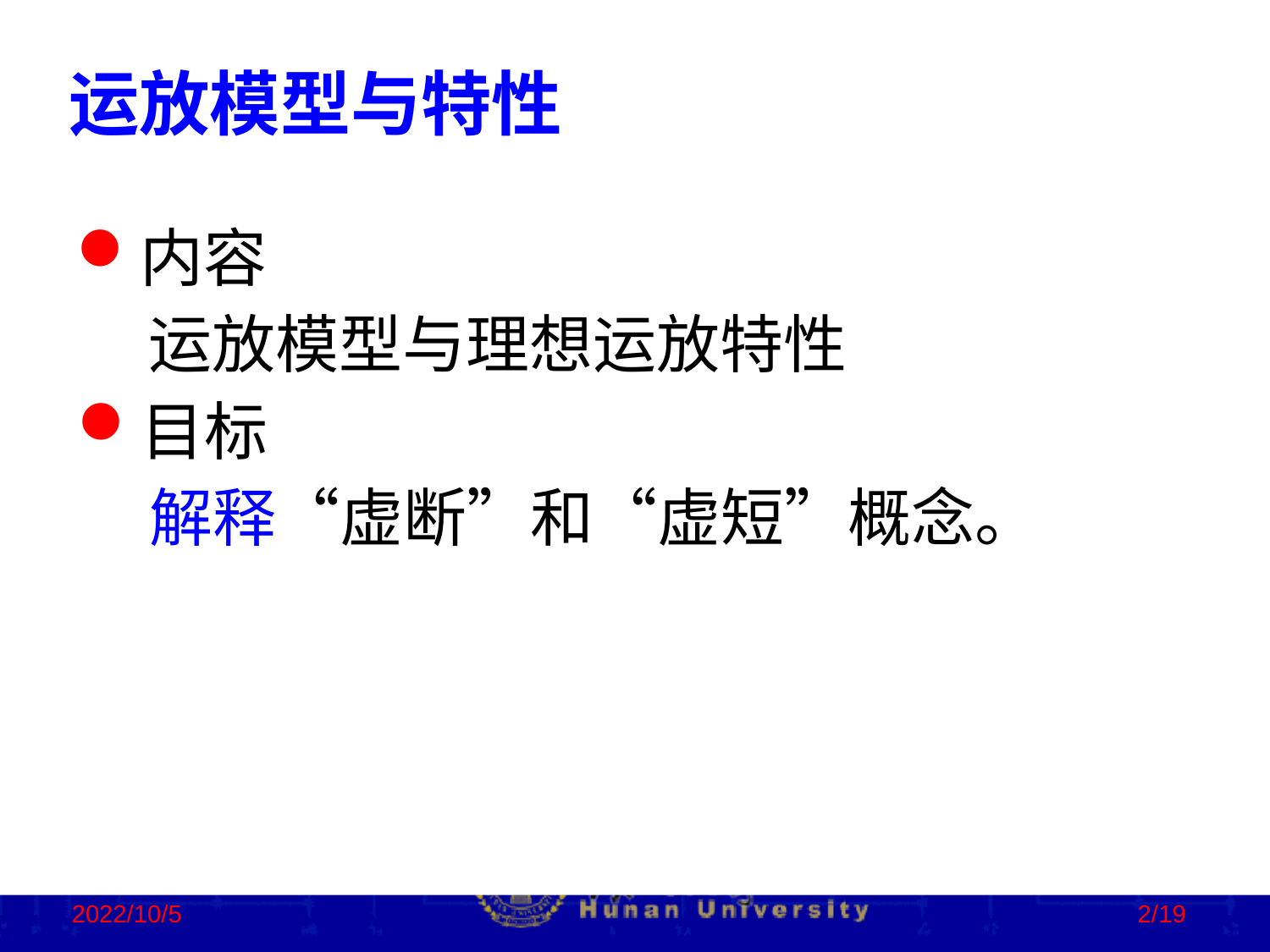

运放模型与特性
内容
    运放模型与理想运放特性
目标
    解释“虚断”和“虚短”概念。
2022/10/5
2/19